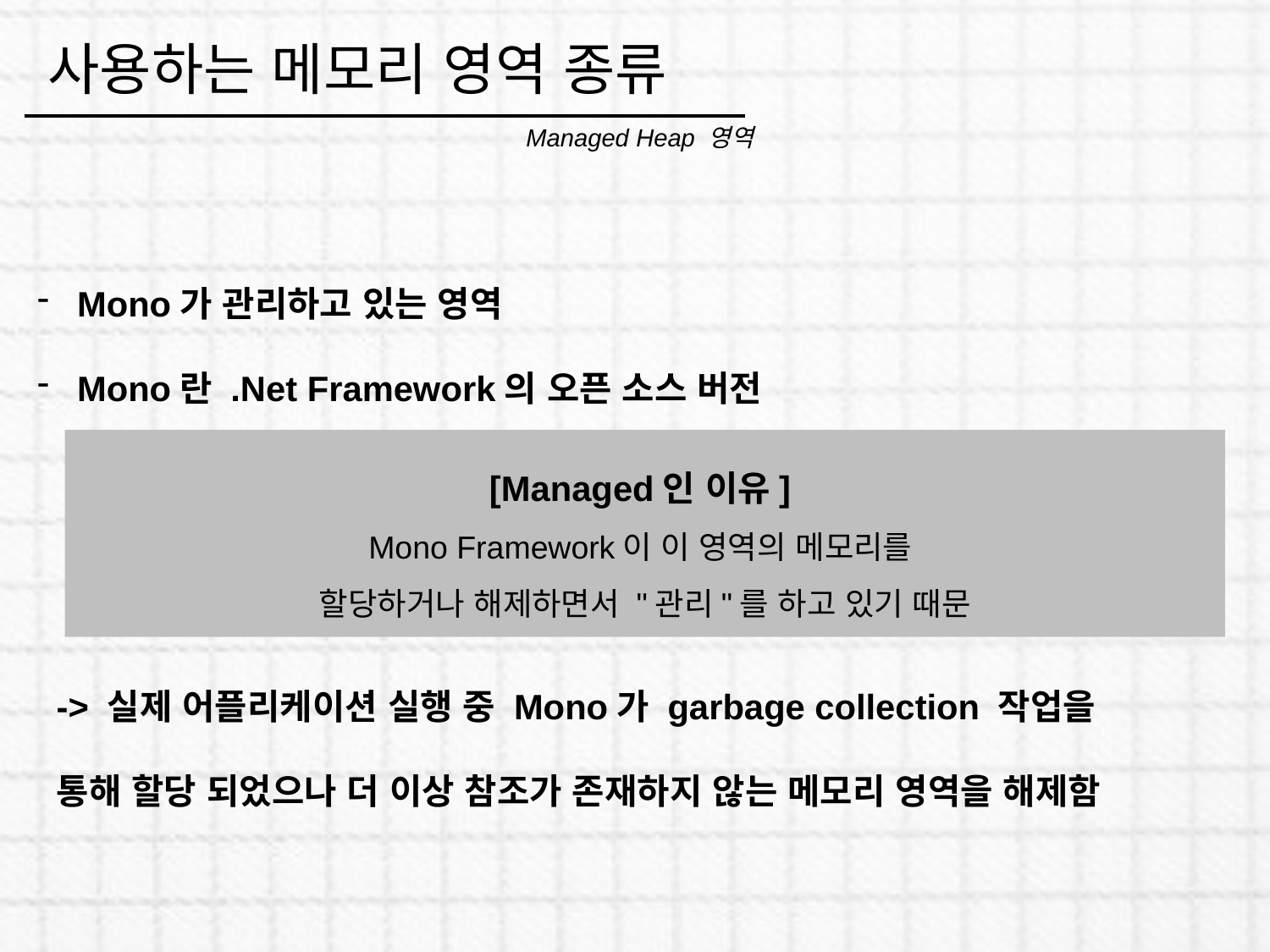

사용하는 메모리 영역 종류
Managed Heap 영역
Mono가 관리하고 있는 영역
Mono란 .Net Framework의 오픈 소스 버전

[Managed인 이유]
Mono Framework이 이 영역의 메모리를
할당하거나 해제하면서 "관리"를 하고 있기 때문
-> 실제 어플리케이션 실행 중 Mono가 garbage collection 작업을
통해 할당 되었으나 더 이상 참조가 존재하지 않는 메모리 영역을 해제함